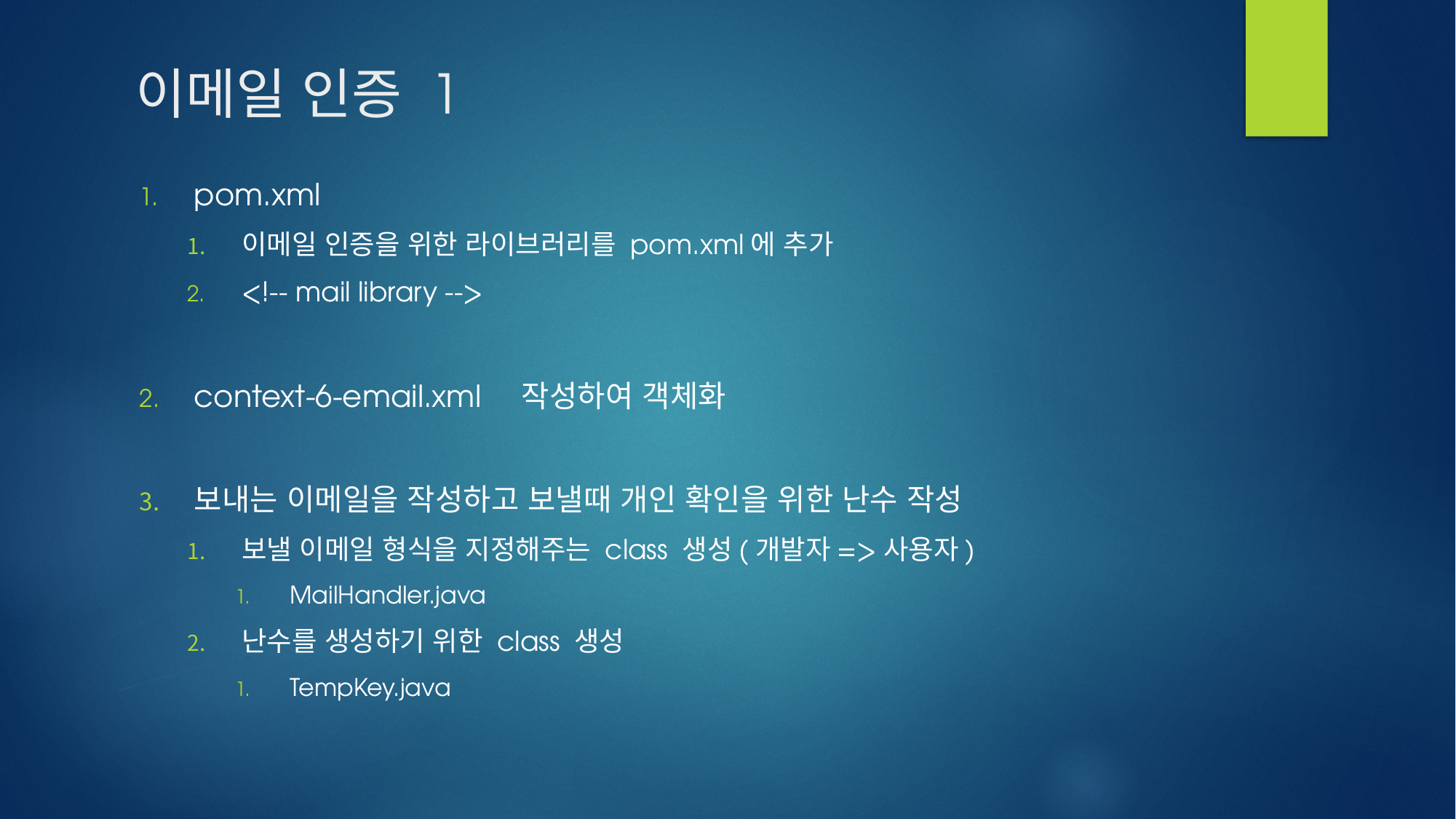

# 이메일 인증 1
pom.xml
이메일 인증을 위한 라이브러리를 pom.xml에 추가
<!-- mail library -->

context-6-email.xml	작성하여 객체화

보내는 이메일을 작성하고 보낼때 개인 확인을 위한 난수 작성
보낼 이메일 형식을 지정해주는 class 생성(개발자=>사용자)
MailHandler.java
난수를 생성하기 위한 class 생성
TempKey.java